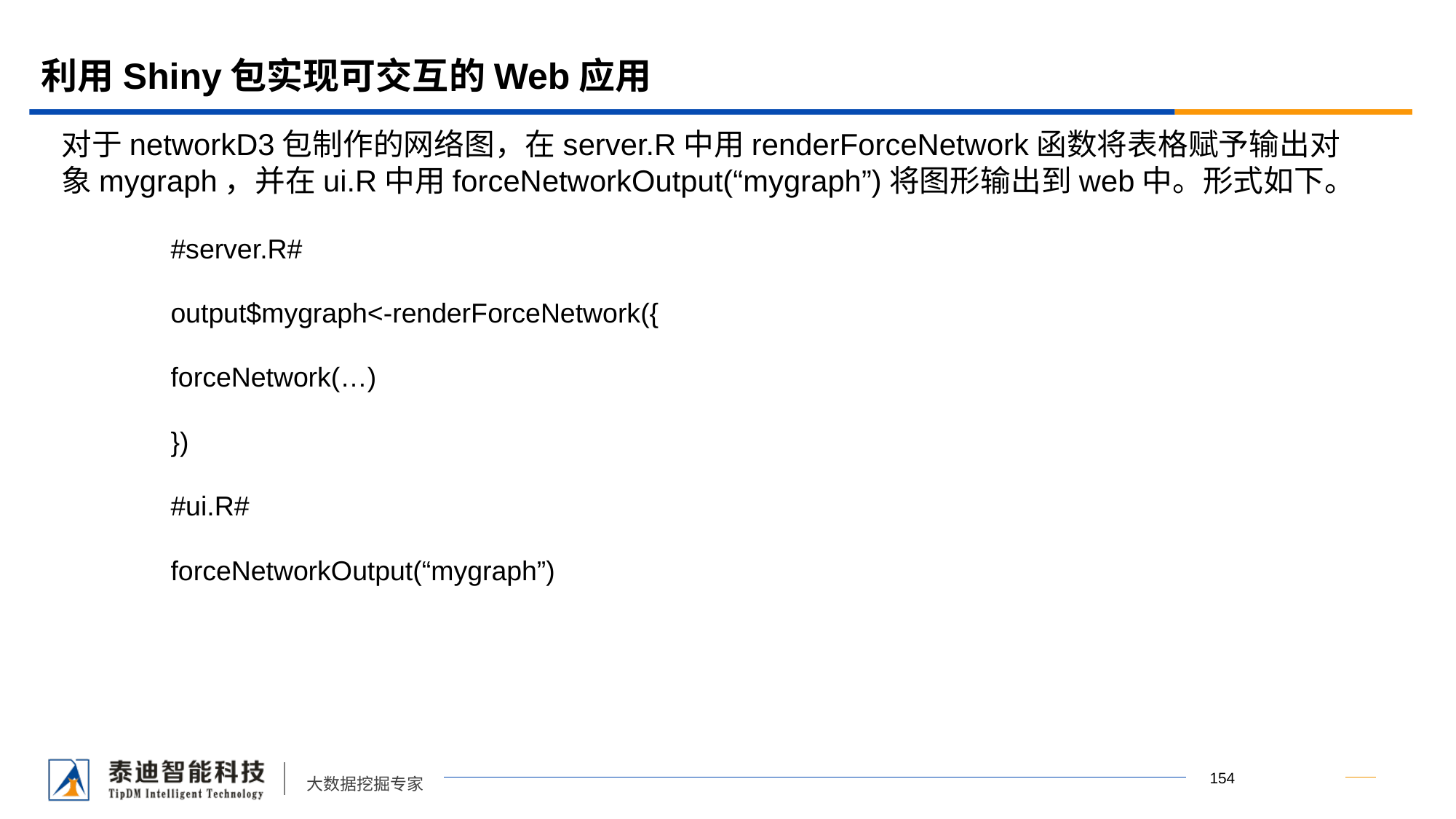

# 利用Shiny包实现可交互的Web应用
对于networkD3包制作的网络图，在server.R中用renderForceNetwork函数将表格赋予输出对象mygraph，并在ui.R中用forceNetworkOutput(“mygraph”)将图形输出到web中。形式如下。
	#server.R#
	output$mygraph<-renderForceNetwork({
	forceNetwork(…)
	})
	#ui.R#
	forceNetworkOutput(“mygraph”)